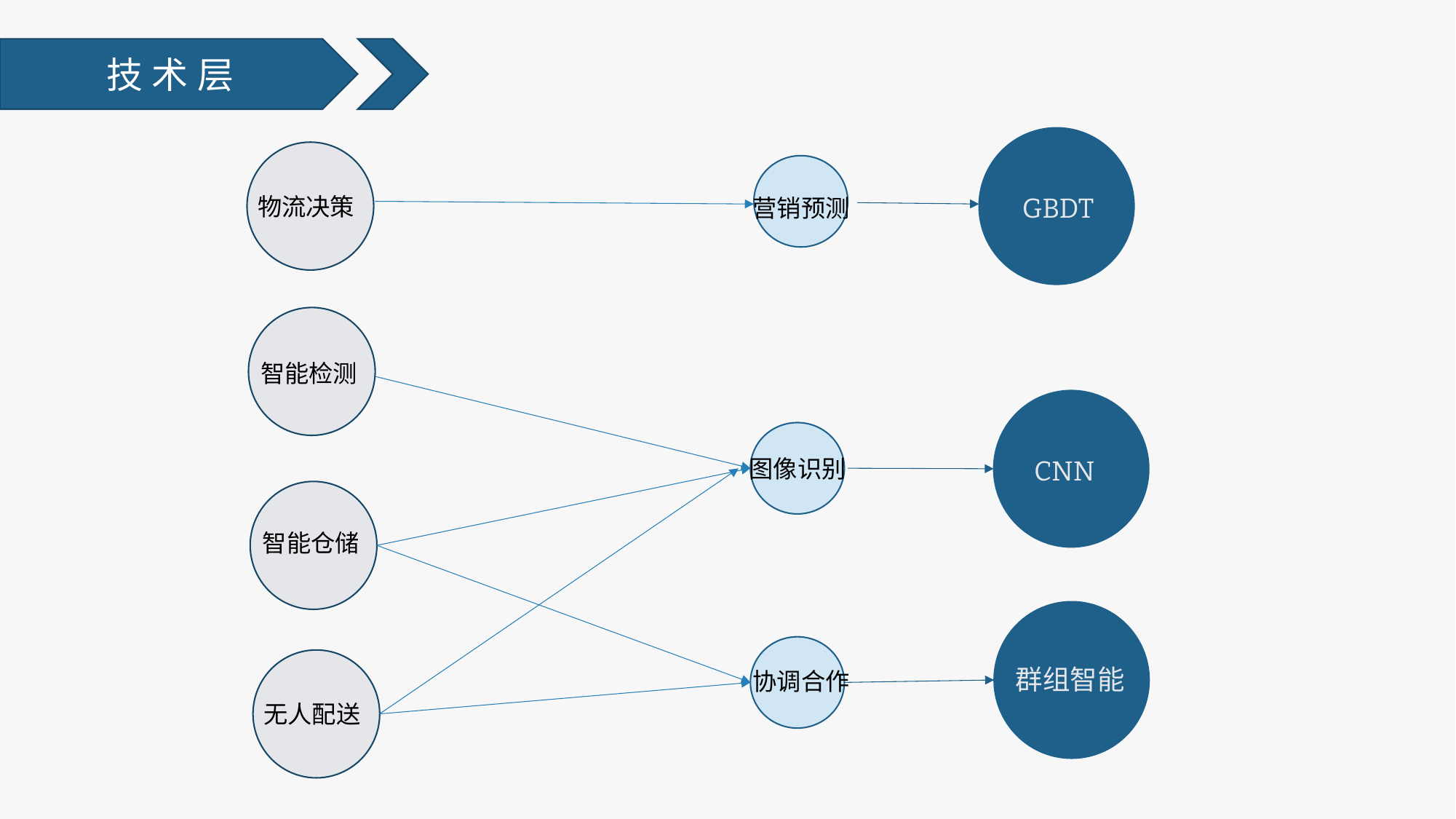

技术层

GBDT
物流决策
营销预测

智能检测
智能检测

CNN
图像识别

智能仓储

群组智能
协调合作
无人配送